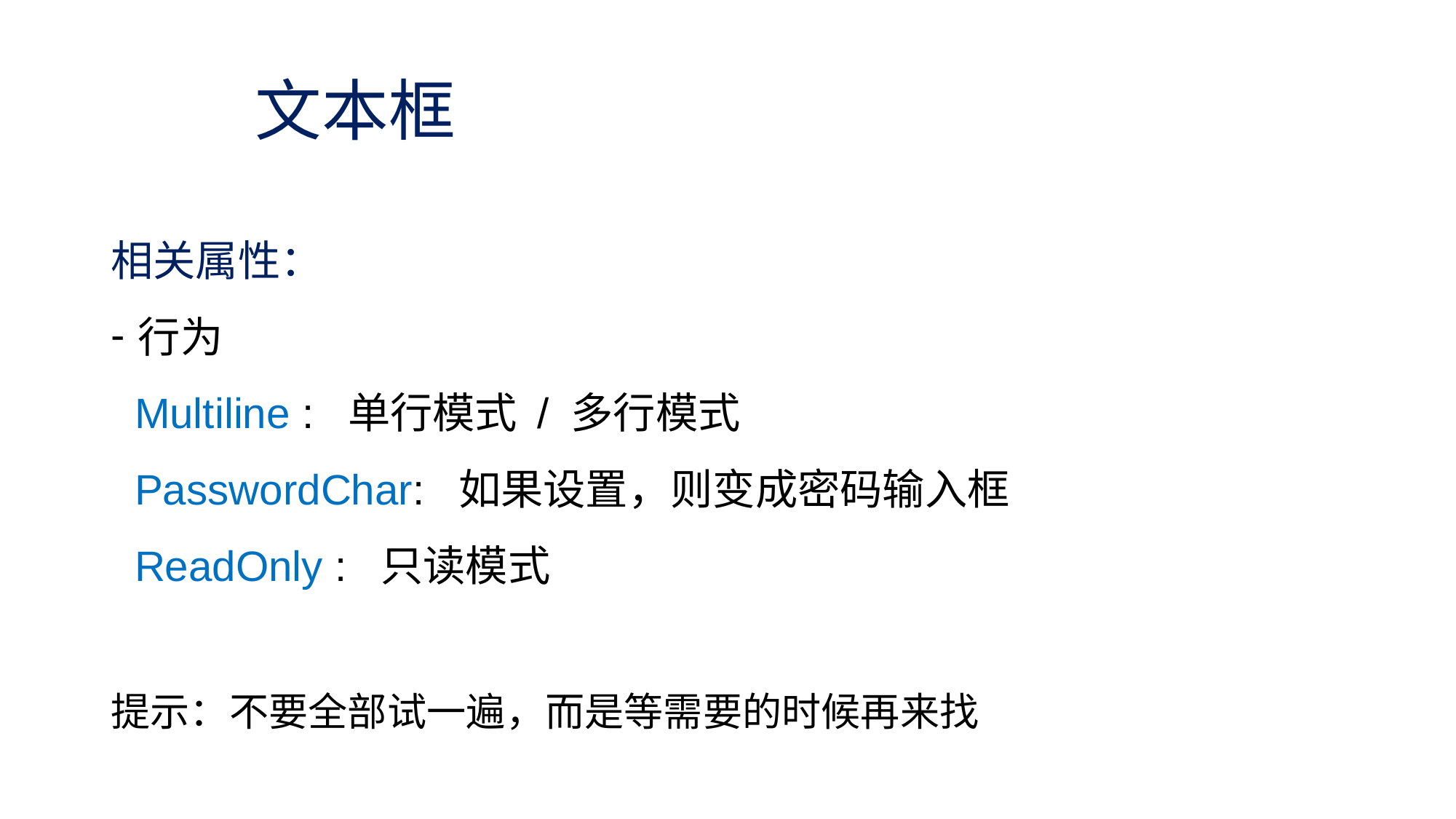

# 文本框
相关属性：
行为
  Multiline :  单行模式 / 多行模式
  PasswordChar:  如果设置，则变成密码输入框
  ReadOnly :  只读模式

提示：不要全部试一遍，而是等需要的时候再来找